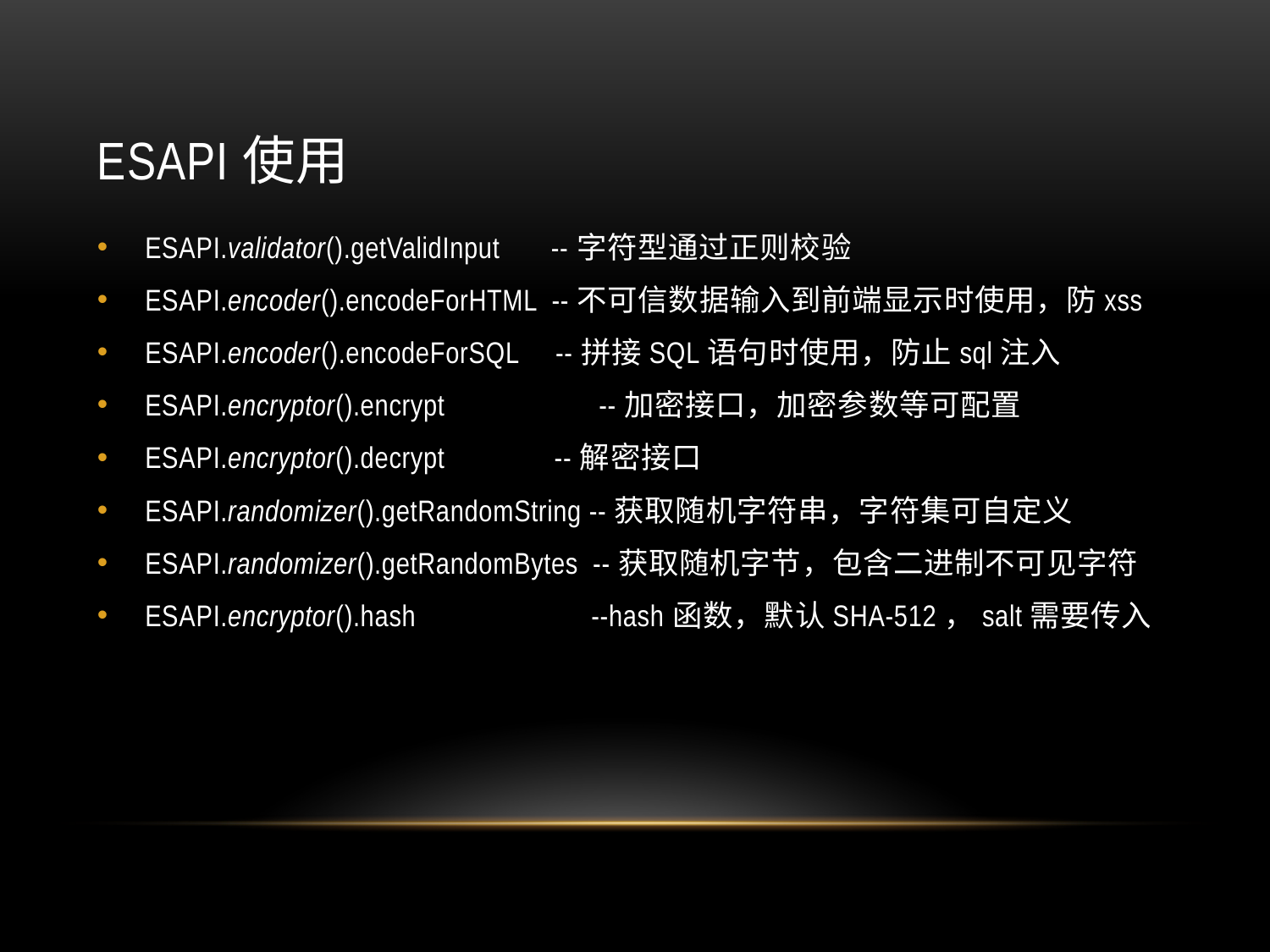

# ESAPI使用
ESAPI.validator().getValidInput       --字符型通过正则校验
ESAPI.encoder().encodeForHTML  --不可信数据输入到前端显示时使用，防xss
ESAPI.encoder().encodeForSQL     --拼接SQL语句时使用，防止sql注入
ESAPI.encryptor().encrypt	          --加密接口，加密参数等可配置
ESAPI.encryptor().decrypt               --解密接口
ESAPI.randomizer().getRandomString --获取随机字符串，字符集可自定义
ESAPI.randomizer().getRandomBytes  --获取随机字节，包含二进制不可见字符
ESAPI.encryptor().hash                        --hash函数，默认SHA-512，salt需要传入